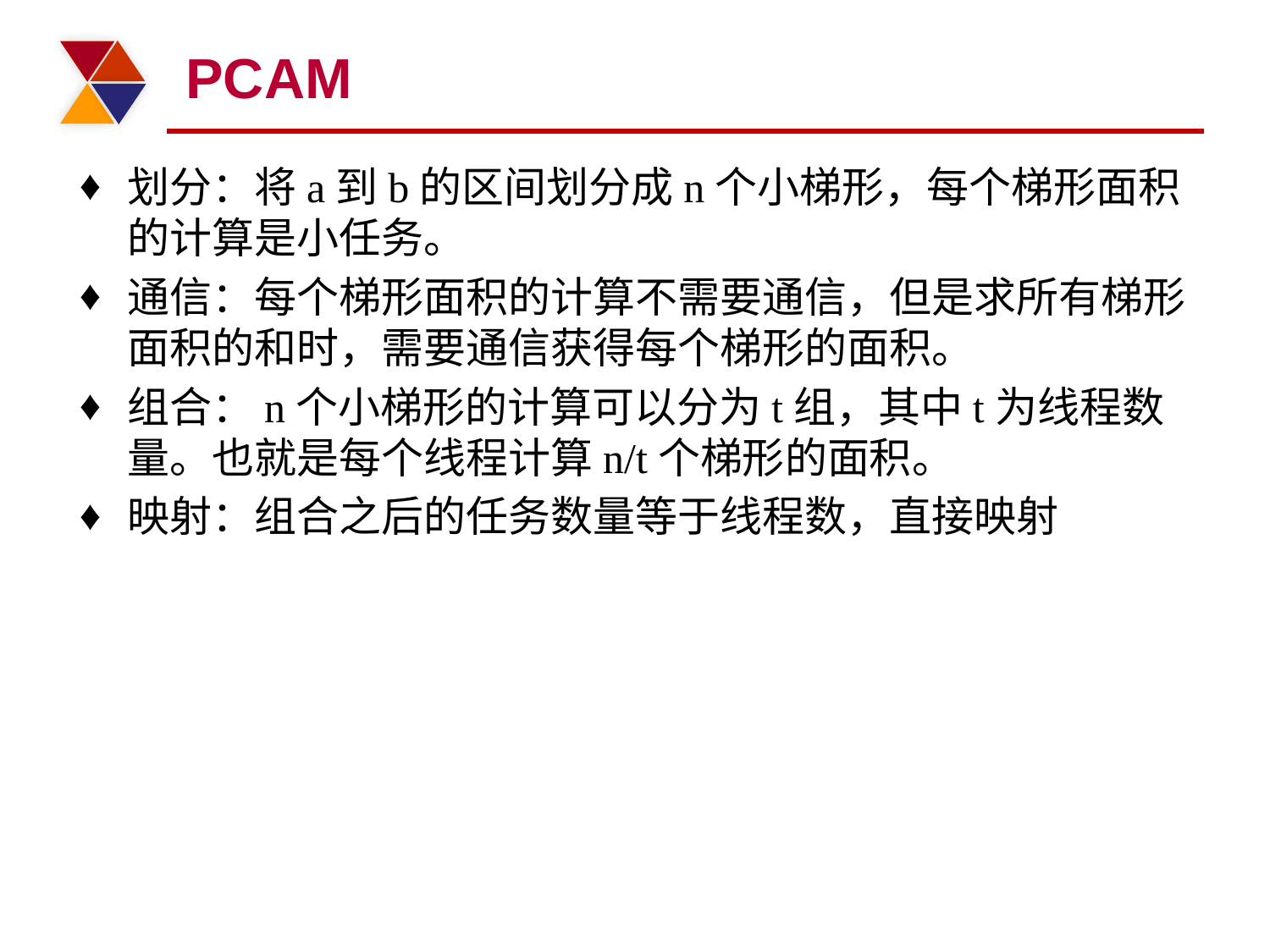

# PCAM
划分：将a到b的区间划分成n个小梯形，每个梯形面积的计算是小任务。
通信：每个梯形面积的计算不需要通信，但是求所有梯形面积的和时，需要通信获得每个梯形的面积。
组合：n个小梯形的计算可以分为t组，其中t为线程数量。也就是每个线程计算n/t个梯形的面积。
映射：组合之后的任务数量等于线程数，直接映射